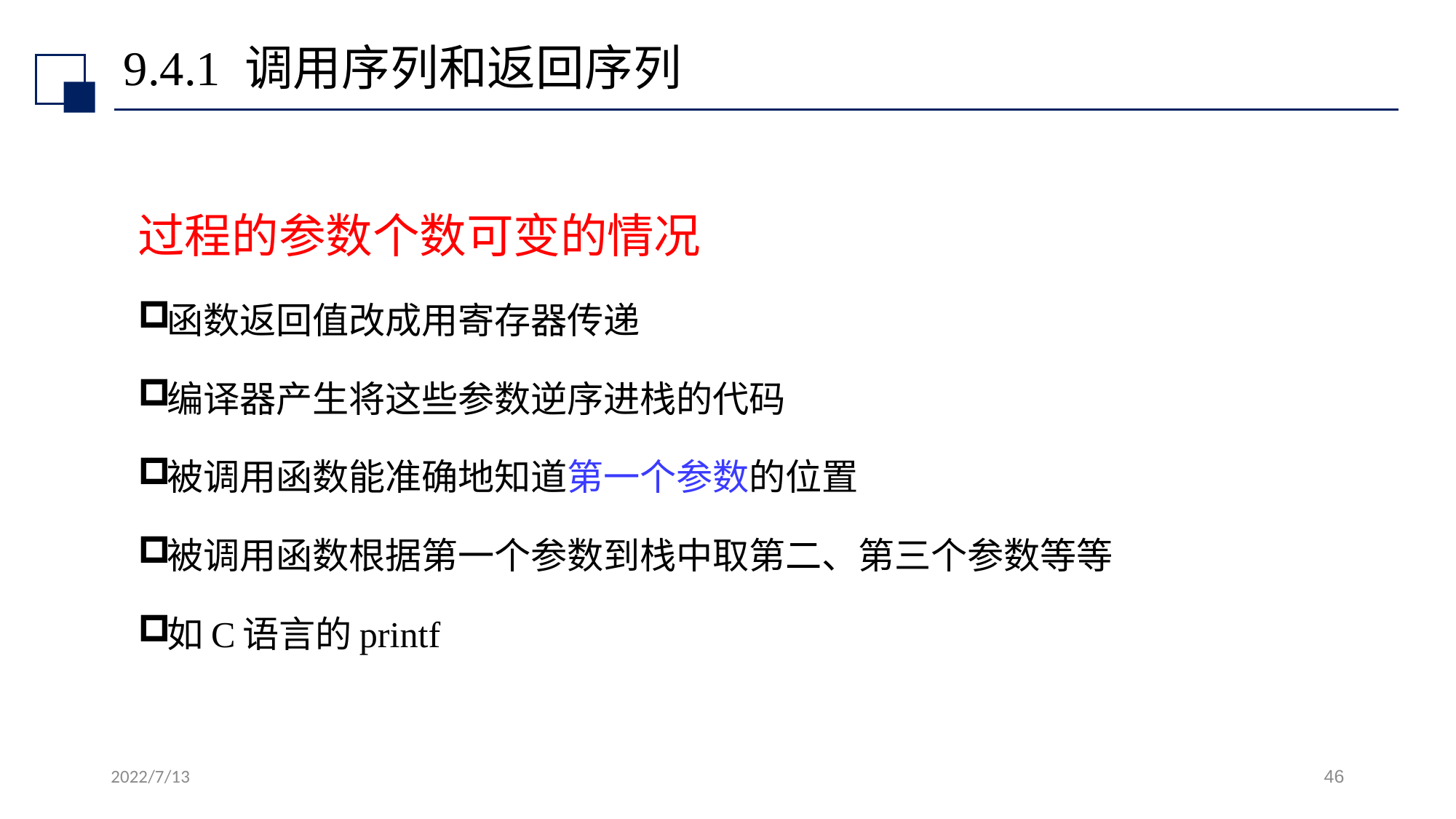

# 9.4.1 调用序列和返回序列
过程的参数个数可变的情况
函数返回值改成用寄存器传递
编译器产生将这些参数逆序进栈的代码
被调用函数能准确地知道第一个参数的位置
被调用函数根据第一个参数到栈中取第二、第三个参数等等
如C语言的printf
2022/7/13
46